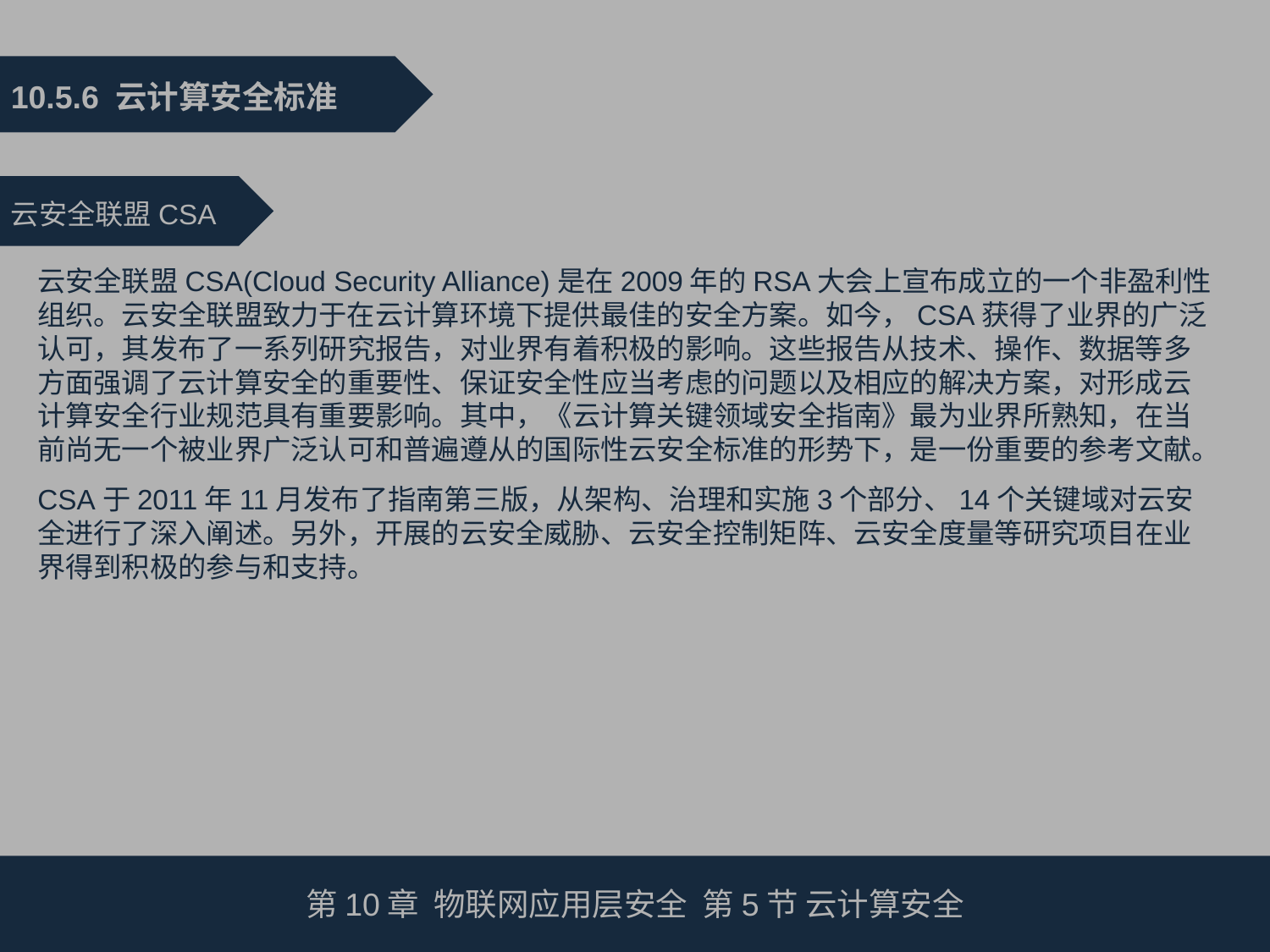

10.5.6 云计算安全标准
云安全联盟CSA
云安全联盟CSA(Cloud Security Alliance)是在2009年的RSA大会上宣布成立的一个非盈利性组织。云安全联盟致力于在云计算环境下提供最佳的安全方案。如今，CSA获得了业界的广泛认可，其发布了一系列研究报告，对业界有着积极的影响。这些报告从技术、操作、数据等多方面强调了云计算安全的重要性、保证安全性应当考虑的问题以及相应的解决方案，对形成云计算安全行业规范具有重要影响。其中，《云计算关键领域安全指南》最为业界所熟知，在当前尚无一个被业界广泛认可和普遍遵从的国际性云安全标准的形势下，是一份重要的参考文献。
CSA于2011年11月发布了指南第三版，从架构、治理和实施3个部分、14个关键域对云安全进行了深入阐述。另外，开展的云安全威胁、云安全控制矩阵、云安全度量等研究项目在业界得到积极的参与和支持。